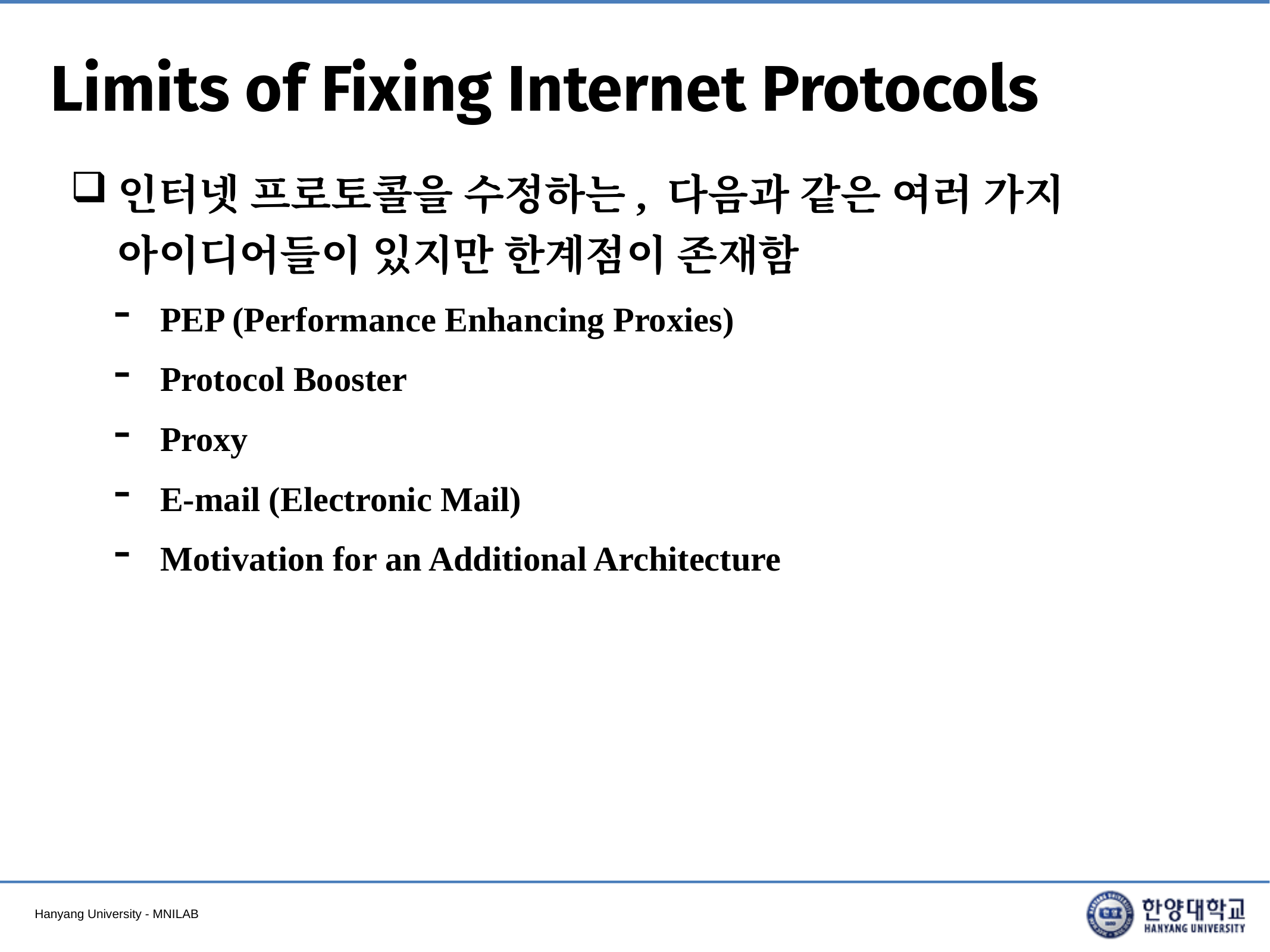

# Limits of Fixing Internet Protocols
인터넷 프로토콜을 수정하는, 다음과 같은 여러 가지 아이디어들이 있지만 한계점이 존재함
PEP (Performance Enhancing Proxies)
Protocol Booster
Proxy
E-mail (Electronic Mail)
Motivation for an Additional Architecture